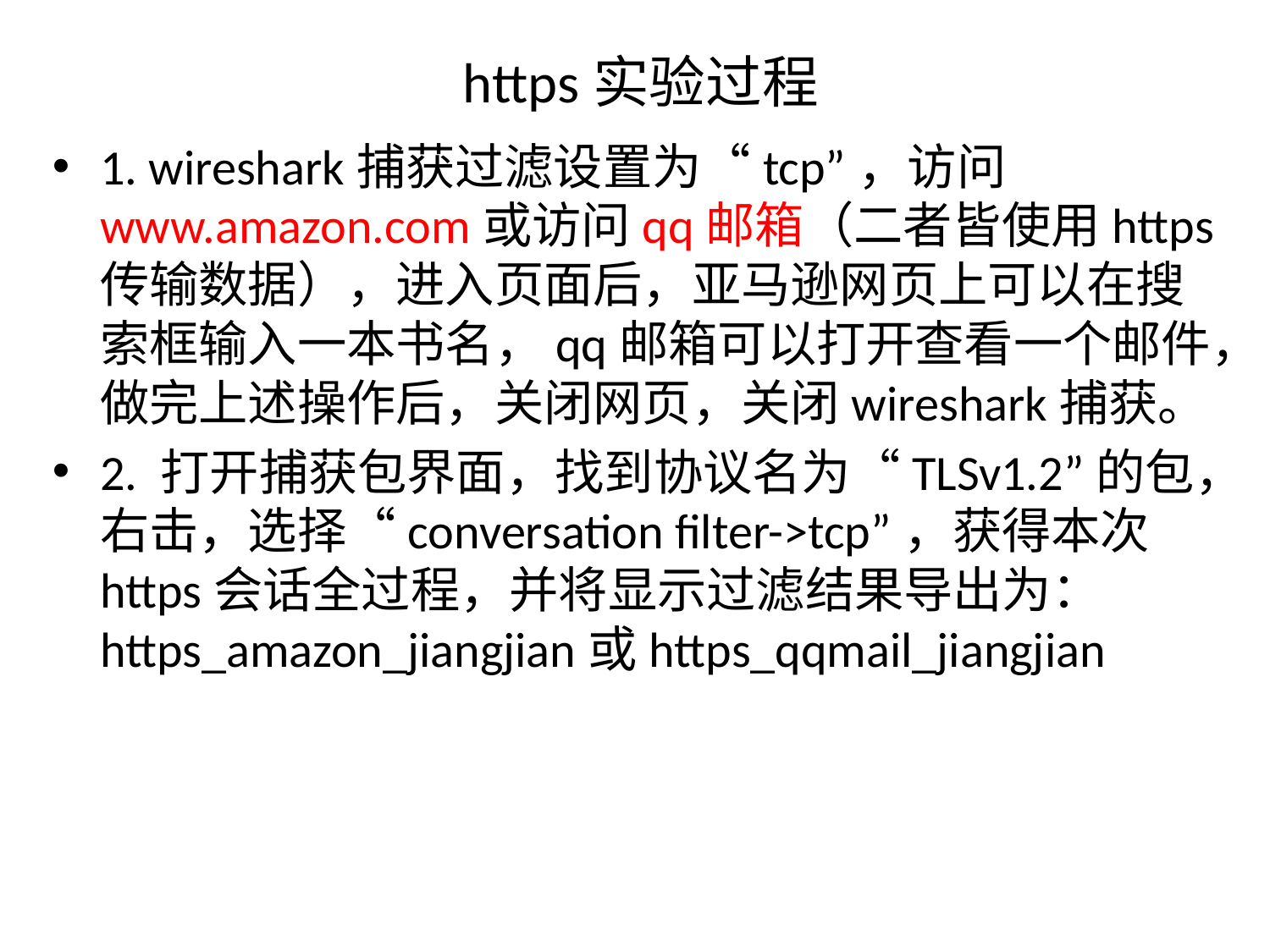

# https实验过程
1. wireshark捕获过滤设置为“tcp”，访问www.amazon.com或访问qq邮箱（二者皆使用https传输数据），进入页面后，亚马逊网页上可以在搜索框输入一本书名，qq邮箱可以打开查看一个邮件，做完上述操作后，关闭网页，关闭wireshark捕获。
2. 打开捕获包界面，找到协议名为“TLSv1.2”的包，右击，选择“conversation filter->tcp”，获得本次https会话全过程，并将显示过滤结果导出为：https_amazon_jiangjian或https_qqmail_jiangjian